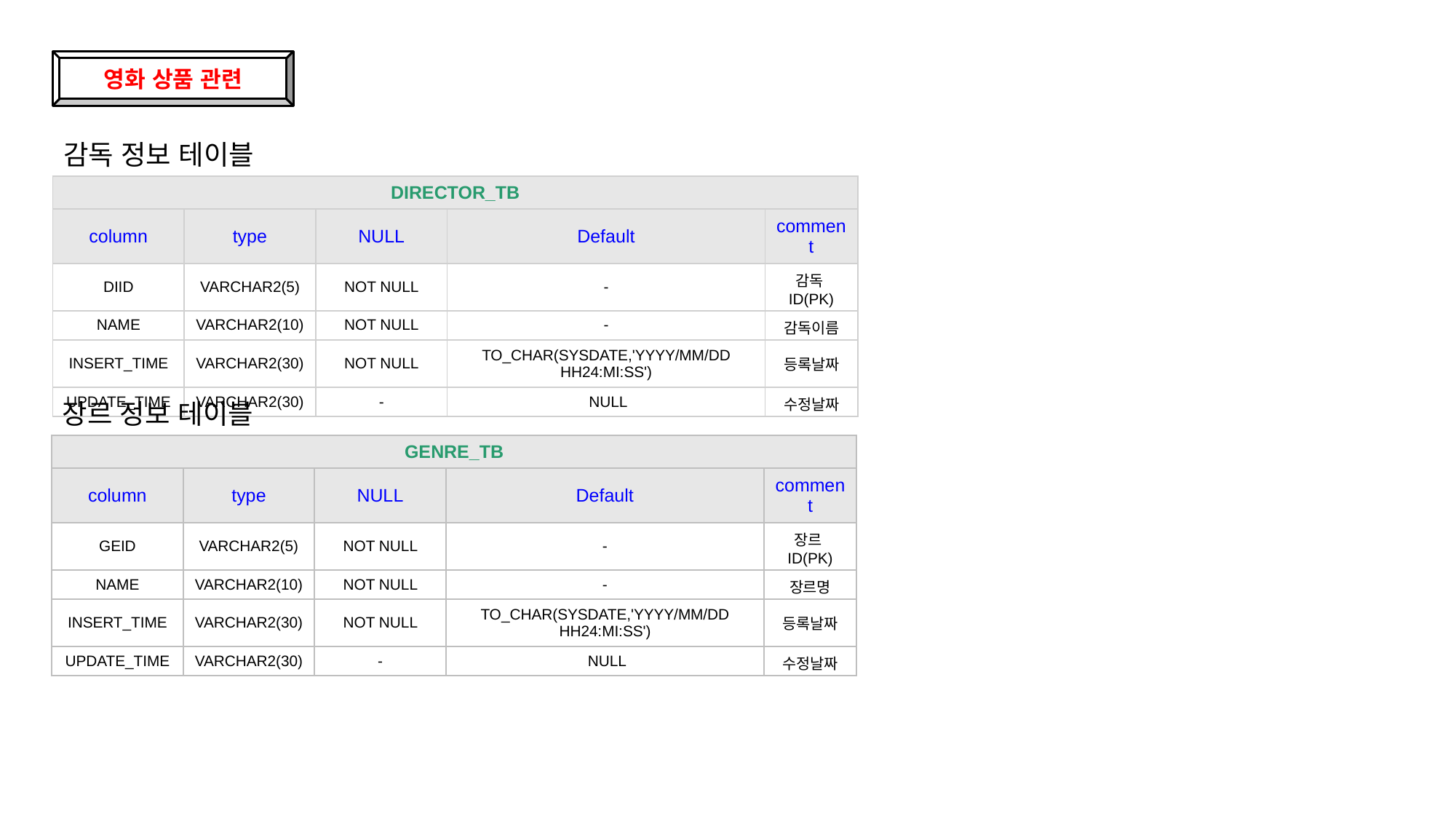

영화 상품 관련
감독 정보 테이블
| DIRECTOR\_TB |  |  |  |  |
| --- | --- | --- | --- | --- |
| column | type | NULL | Default | comment |
| DIID | VARCHAR2(5) | NOT NULL | - | 감독ID(PK) |
| NAME | VARCHAR2(10) | NOT NULL | - | 감독이름 |
| INSERT\_TIME | VARCHAR2(30) | NOT NULL | TO\_CHAR(SYSDATE,'YYYY/MM/DD HH24:MI:SS') | 등록날짜 |
| UPDATE\_TIME | VARCHAR2(30) | - | NULL | 수정날짜 |
장르 정보 테이블
| GENRE\_TB |  |  |  |  |
| --- | --- | --- | --- | --- |
| column | type | NULL | Default | comment |
| GEID | VARCHAR2(5) | NOT NULL | - | 장르ID(PK) |
| NAME | VARCHAR2(10) | NOT NULL | - | 장르명 |
| INSERT\_TIME | VARCHAR2(30) | NOT NULL | TO\_CHAR(SYSDATE,'YYYY/MM/DD HH24:MI:SS') | 등록날짜 |
| UPDATE\_TIME | VARCHAR2(30) | - | NULL | 수정날짜 |